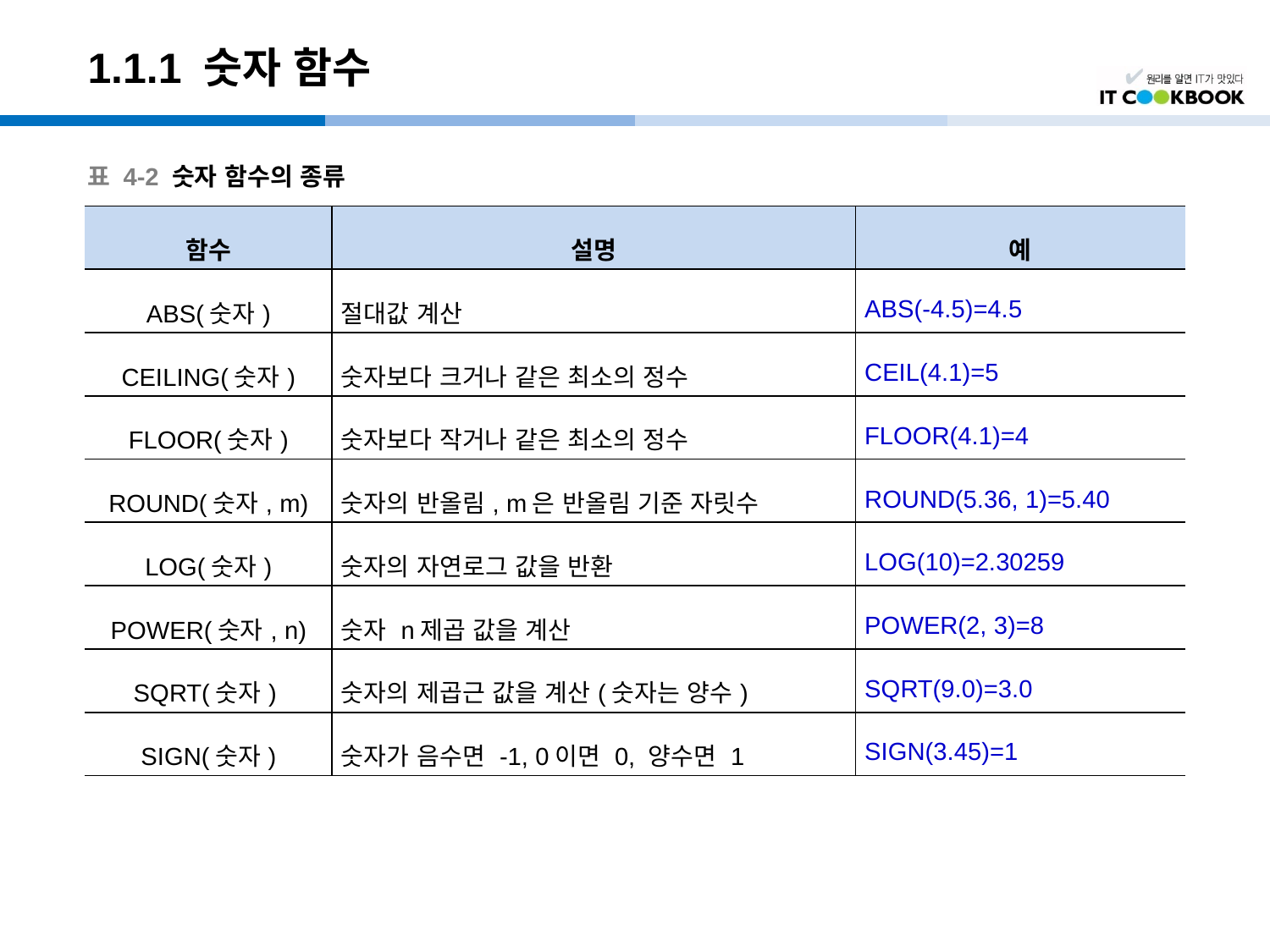

# 1.1.1 숫자 함수
표 4-2 숫자 함수의 종류
| 함수 | 설명 | 예 |
| --- | --- | --- |
| ABS(숫자) | 절대값 계산 | ABS(-4.5)=4.5 |
| CEILING(숫자) | 숫자보다 크거나 같은 최소의 정수 | CEIL(4.1)=5 |
| FLOOR(숫자) | 숫자보다 작거나 같은 최소의 정수 | FLOOR(4.1)=4 |
| ROUND(숫자, m) | 숫자의 반올림, m은 반올림 기준 자릿수 | ROUND(5.36, 1)=5.40 |
| LOG(숫자) | 숫자의 자연로그 값을 반환 | LOG(10)=2.30259 |
| POWER(숫자, n) | 숫자 n제곱 값을 계산 | POWER(2, 3)=8 |
| SQRT(숫자) | 숫자의 제곱근 값을 계산(숫자는 양수) | SQRT(9.0)=3.0 |
| SIGN(숫자) | 숫자가 음수면 -1, 0이면 0, 양수면 1 | SIGN(3.45)=1 |